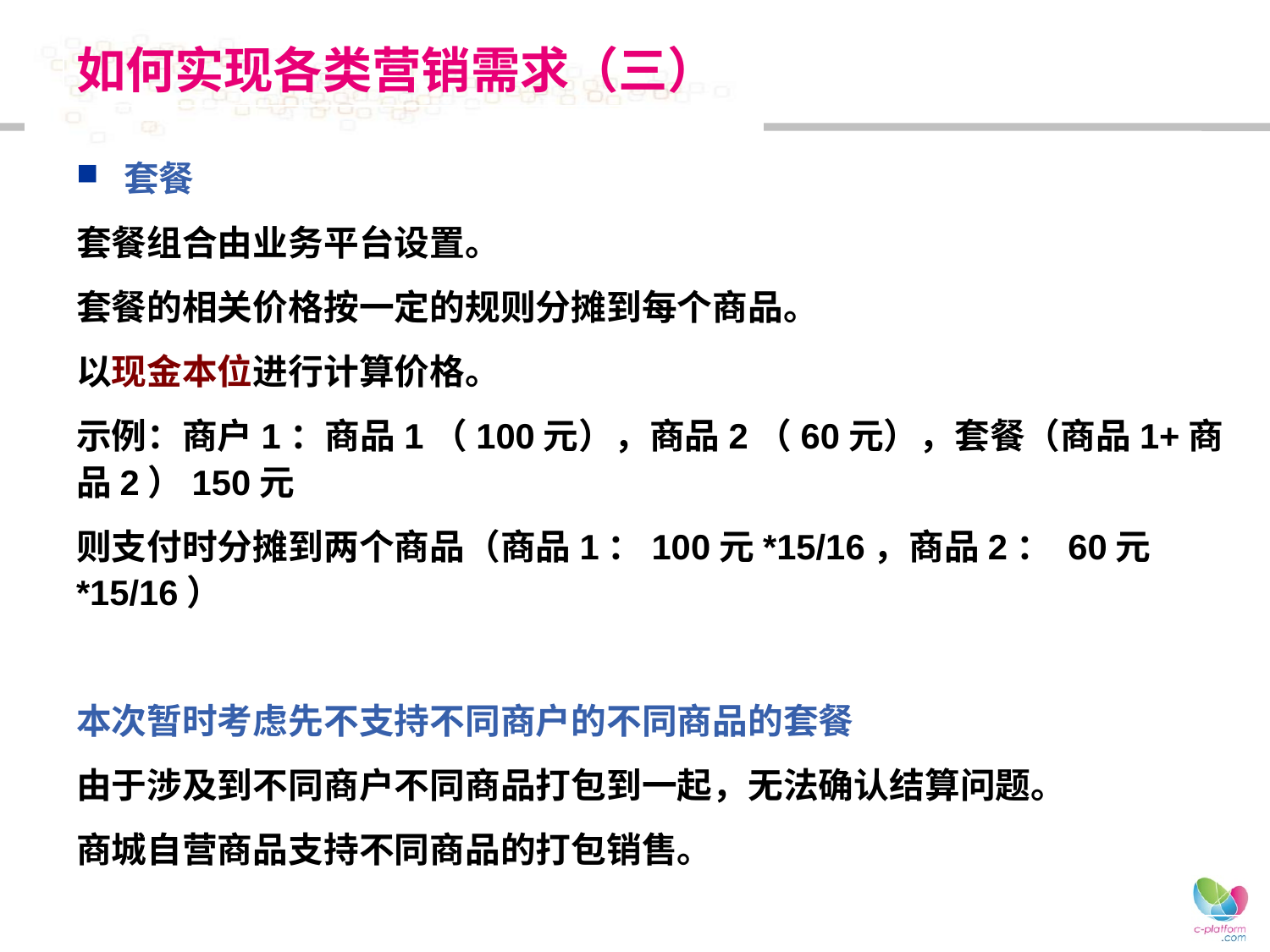

# 如何实现各类营销需求（三）
套餐
套餐组合由业务平台设置。
套餐的相关价格按一定的规则分摊到每个商品。
以现金本位进行计算价格。
示例：商户1：商品1（100元），商品2（60元），套餐（商品1+商品2）150元
则支付时分摊到两个商品（商品1：100元*15/16，商品2： 60元*15/16）

本次暂时考虑先不支持不同商户的不同商品的套餐
由于涉及到不同商户不同商品打包到一起，无法确认结算问题。
商城自营商品支持不同商品的打包销售。